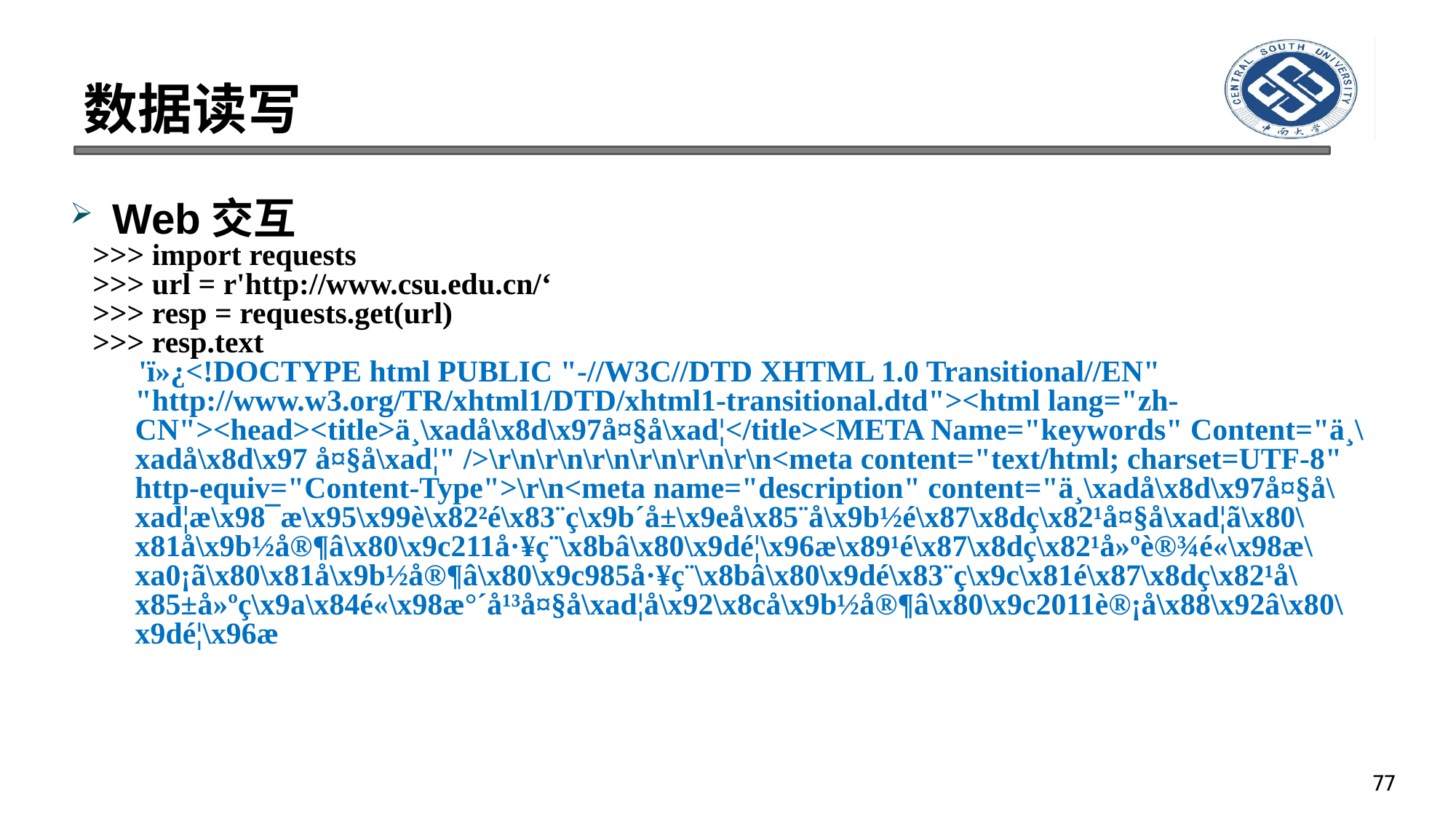

# 数据读写
Web交互
>>> import requests
>>> url = r'http://www.csu.edu.cn/‘
>>> resp = requests.get(url)
>>> resp.text
      'ï»¿<!DOCTYPE html PUBLIC "-//W3C//DTD XHTML 1.0 Transitional//EN" "http://www.w3.org/TR/xhtml1/DTD/xhtml1-transitional.dtd"><html lang="zh-CN"><head><title>ä¸\xadå\x8d\x97å¤§å\xad¦</title><META Name="keywords" Content="ä¸\xadå\x8d\x97 å¤§å\xad¦" />\r\n\r\n\r\n\r\n\r\n\r\n<meta content="text/html; charset=UTF-8" http-equiv="Content-Type">\r\n<meta name="description" content="ä¸\xadå\x8d\x97å¤§å\xad¦æ\x98¯æ\x95\x99è\x82²é\x83¨ç\x9b´å±\x9eå\x85¨å\x9b½é\x87\x8dç\x82¹å¤§å\xad¦ã\x80\x81å\x9b½å®¶â\x80\x9c211å·¥ç¨\x8bâ\x80\x9dé¦\x96æ\x89¹é\x87\x8dç\x82¹å»ºè®¾é«\x98æ\xa0¡ã\x80\x81å\x9b½å®¶â\x80\x9c985å·¥ç¨\x8bâ\x80\x9dé\x83¨ç\x9c\x81é\x87\x8dç\x82¹å\x85±å»ºç\x9a\x84é«\x98æ°´å¹³å¤§å\xad¦å\x92\x8cå\x9b½å®¶â\x80\x9c2011è®¡å\x88\x92â\x80\x9dé¦\x96æ
77